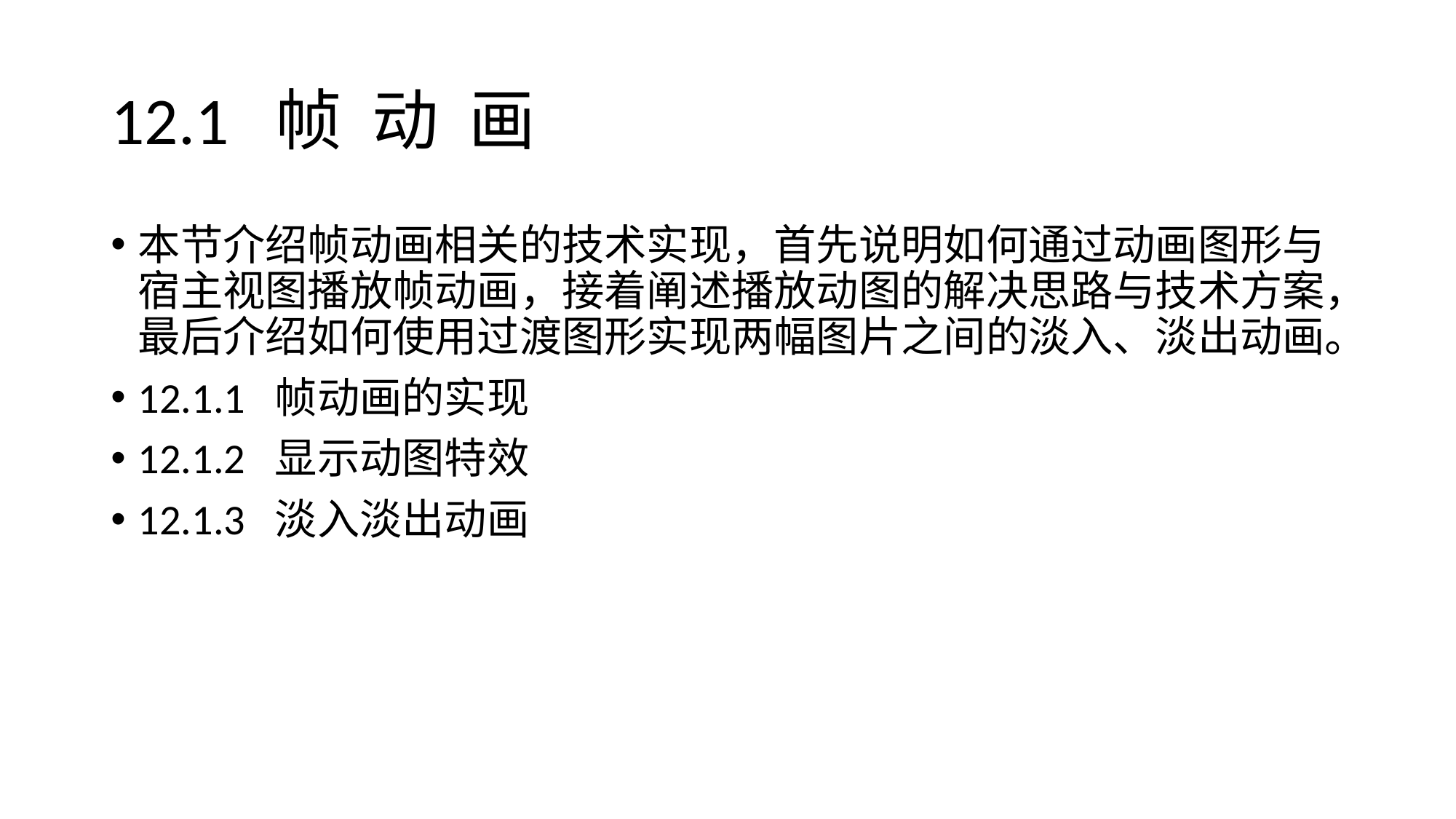

# 12.1  帧  动  画
本节介绍帧动画相关的技术实现，首先说明如何通过动画图形与宿主视图播放帧动画，接着阐述播放动图的解决思路与技术方案，最后介绍如何使用过渡图形实现两幅图片之间的淡入、淡出动画。
12.1.1  帧动画的实现
12.1.2  显示动图特效
12.1.3  淡入淡出动画